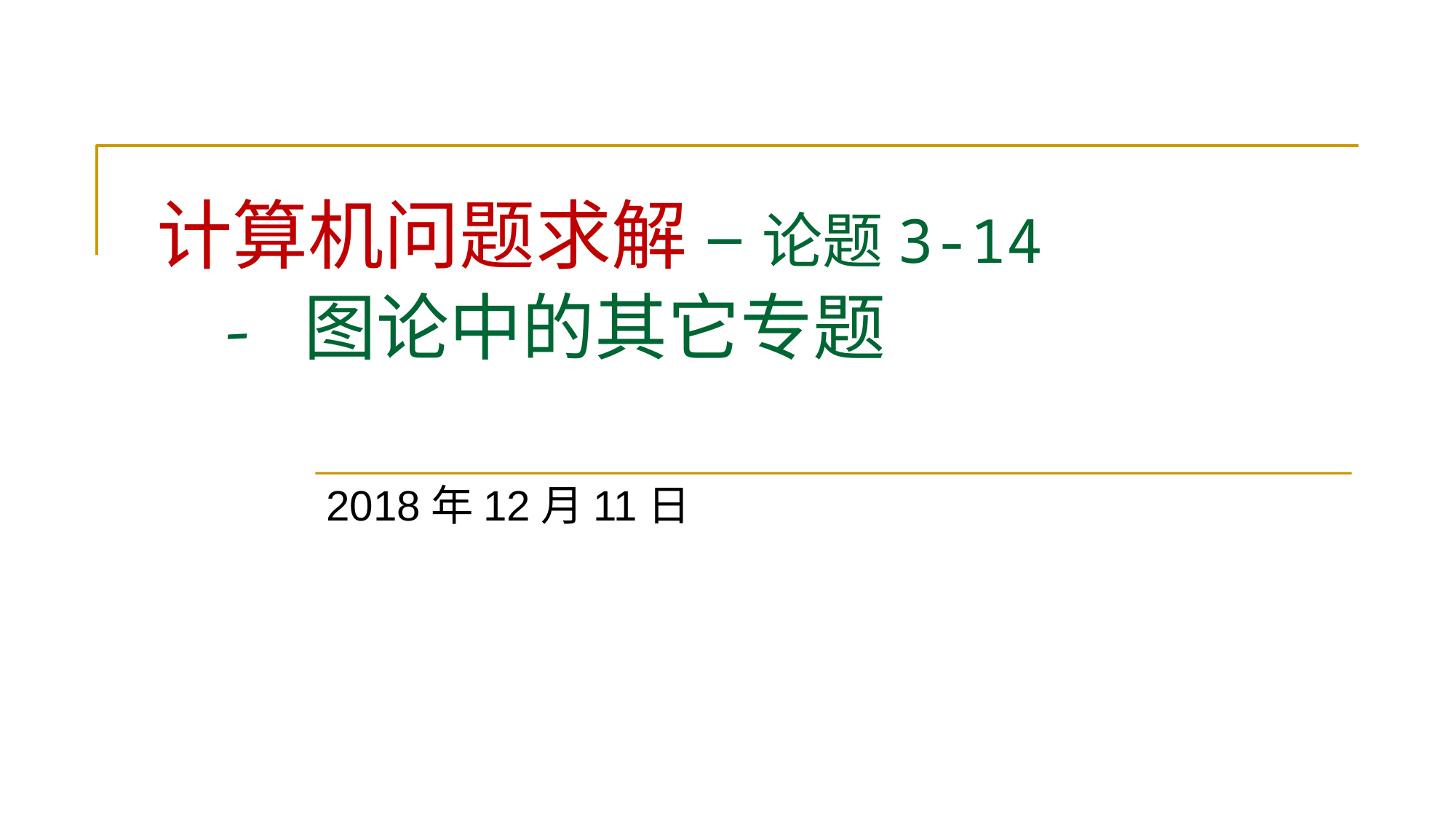

# 计算机问题求解 – 论题3-14 -  图论中的其它专题
2018年12月11日